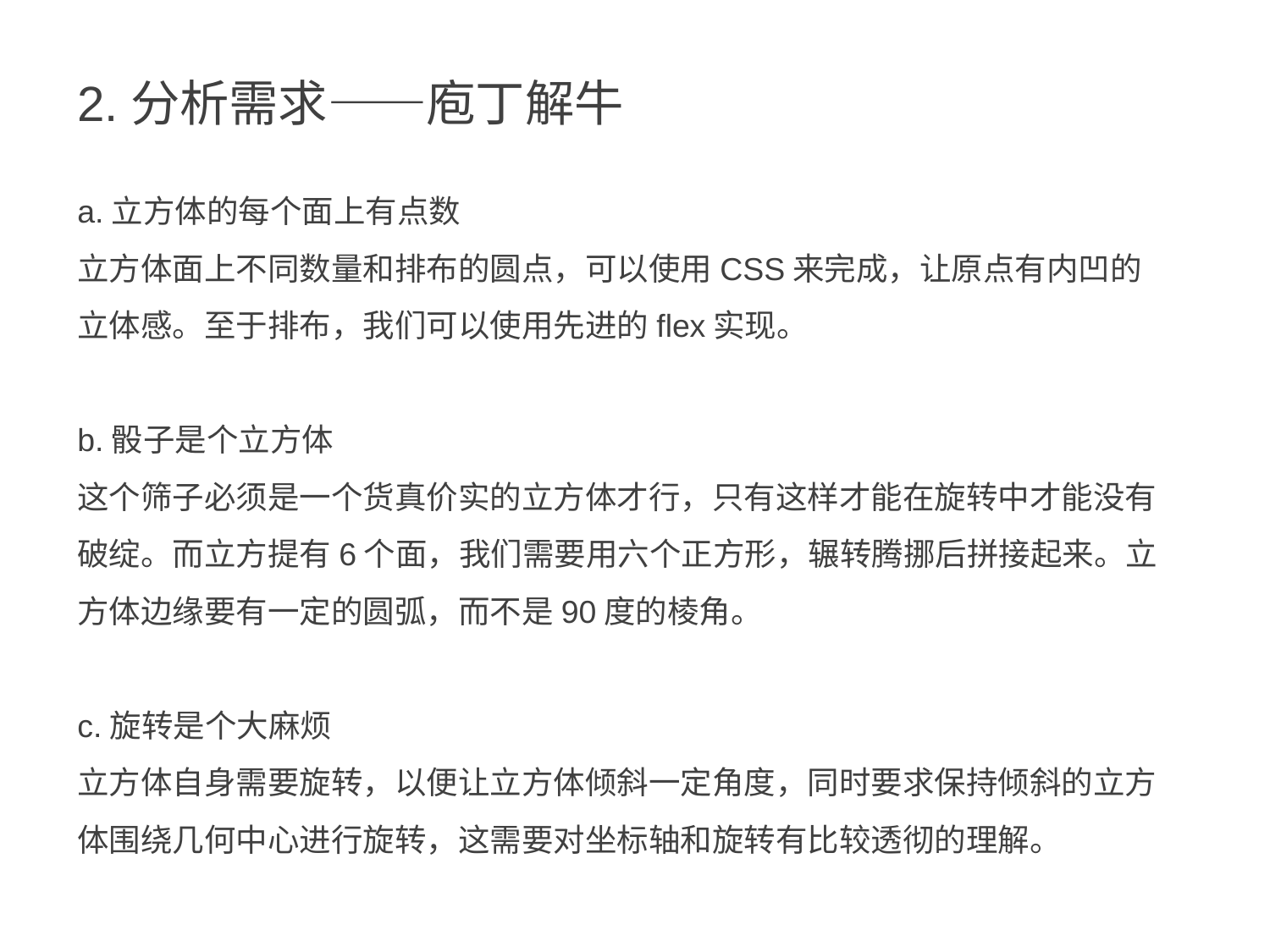

2.分析需求——庖丁解牛
a.立方体的每个面上有点数
立方体面上不同数量和排布的圆点，可以使用CSS来完成，让原点有内凹的立体感。至于排布，我们可以使用先进的flex实现。

b.骰子是个立方体
这个筛子必须是一个货真价实的立方体才行，只有这样才能在旋转中才能没有破绽。而立方提有6个面，我们需要用六个正方形，辗转腾挪后拼接起来。立方体边缘要有一定的圆弧，而不是90度的棱角。

c.旋转是个大麻烦
立方体自身需要旋转，以便让立方体倾斜一定角度，同时要求保持倾斜的立方体围绕几何中心进行旋转，这需要对坐标轴和旋转有比较透彻的理解。